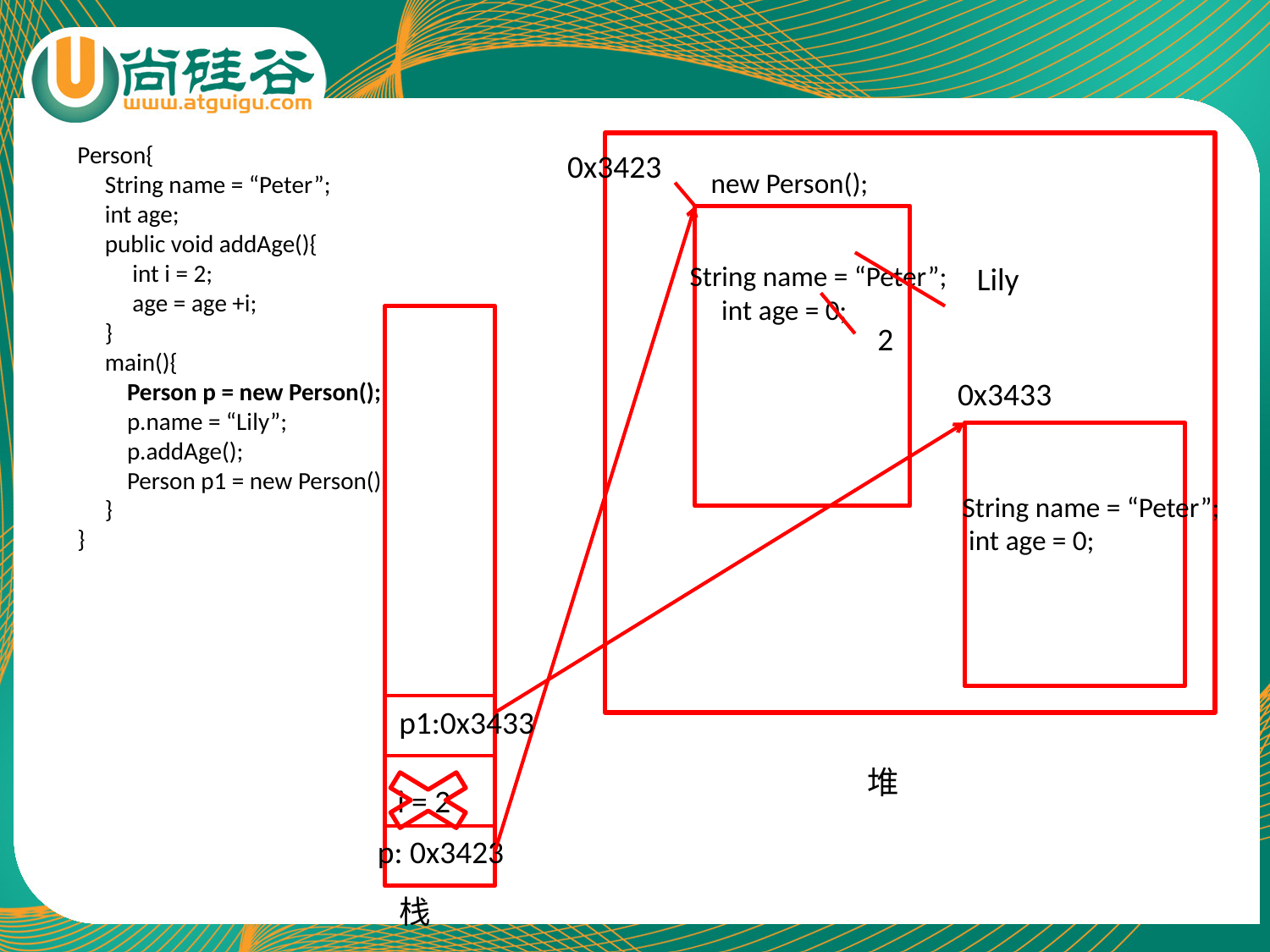

Person{
     String name = “Peter”;
     int age;
     public void addAge(){
          int i = 2;
          age = age +i;
     }
     main(){
         Person p = new Person();
         p.name = “Lily”;
         p.addAge();
         Person p1 = new Person();
     }
}

0x3423
new Person();

String name = “Peter”;
     int age = 0;
Lily

2
0x3433

String name = “Peter”;
 int age = 0;
p1:0x3433

堆

i = 2
p: 0x3423
栈